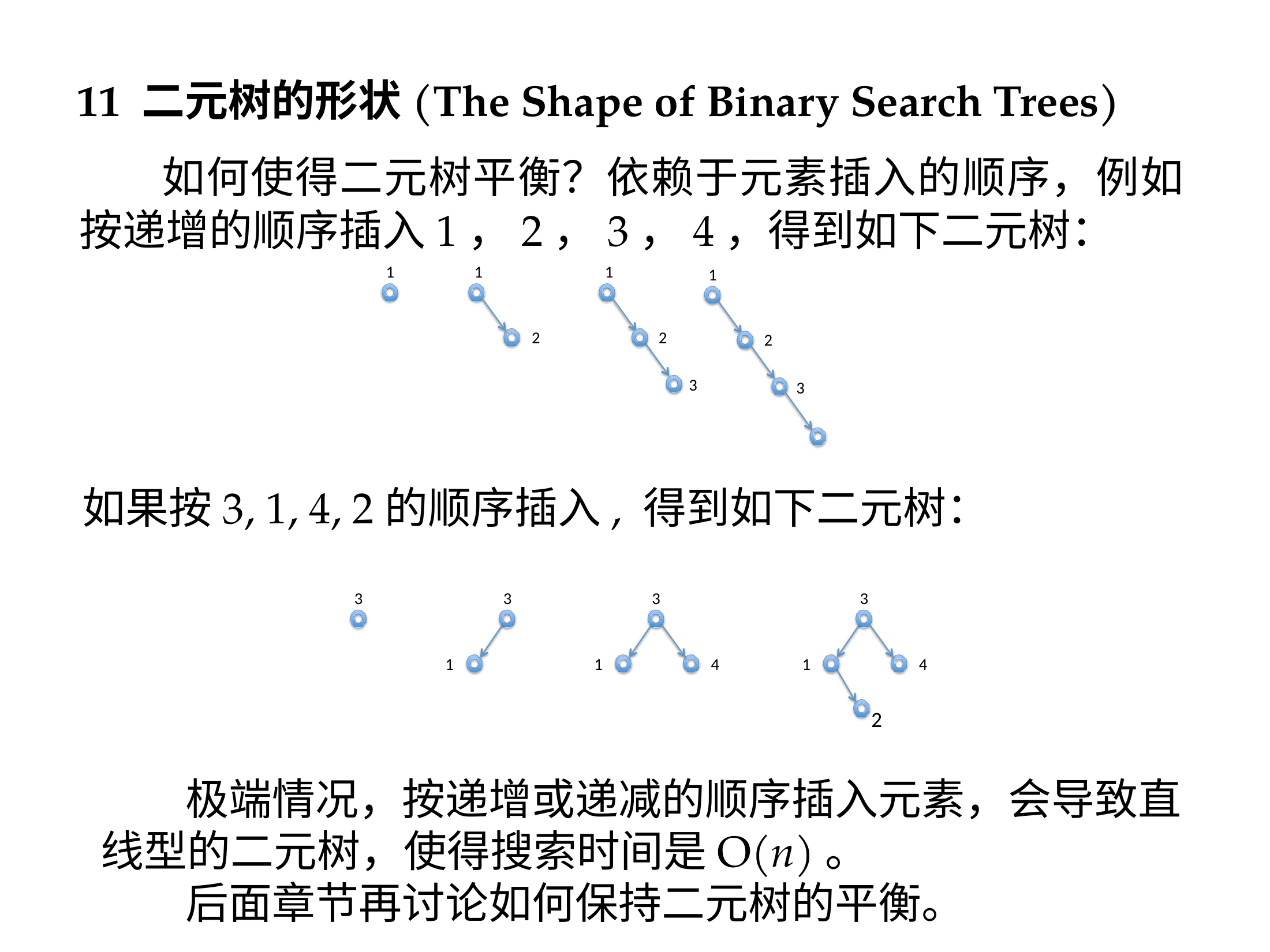

11 二元树的形状(The Shape of Binary Search Trees)
如何使得二元树平衡？依赖于元素插入的顺序，例如按递增的顺序插入1，2，3，4，得到如下二元树：
1	1	1
1

2
2

2

3

3

如果按3, 1, 4, 2的顺序插入, 得到如下二元树：
3
3
3
3

1
1
4
1
4

2

极端情况，按递增或递减的顺序插入元素，会导致直线型的二元树，使得搜索时间是O(n)。
后面章节再讨论如何保持二元树的平衡。